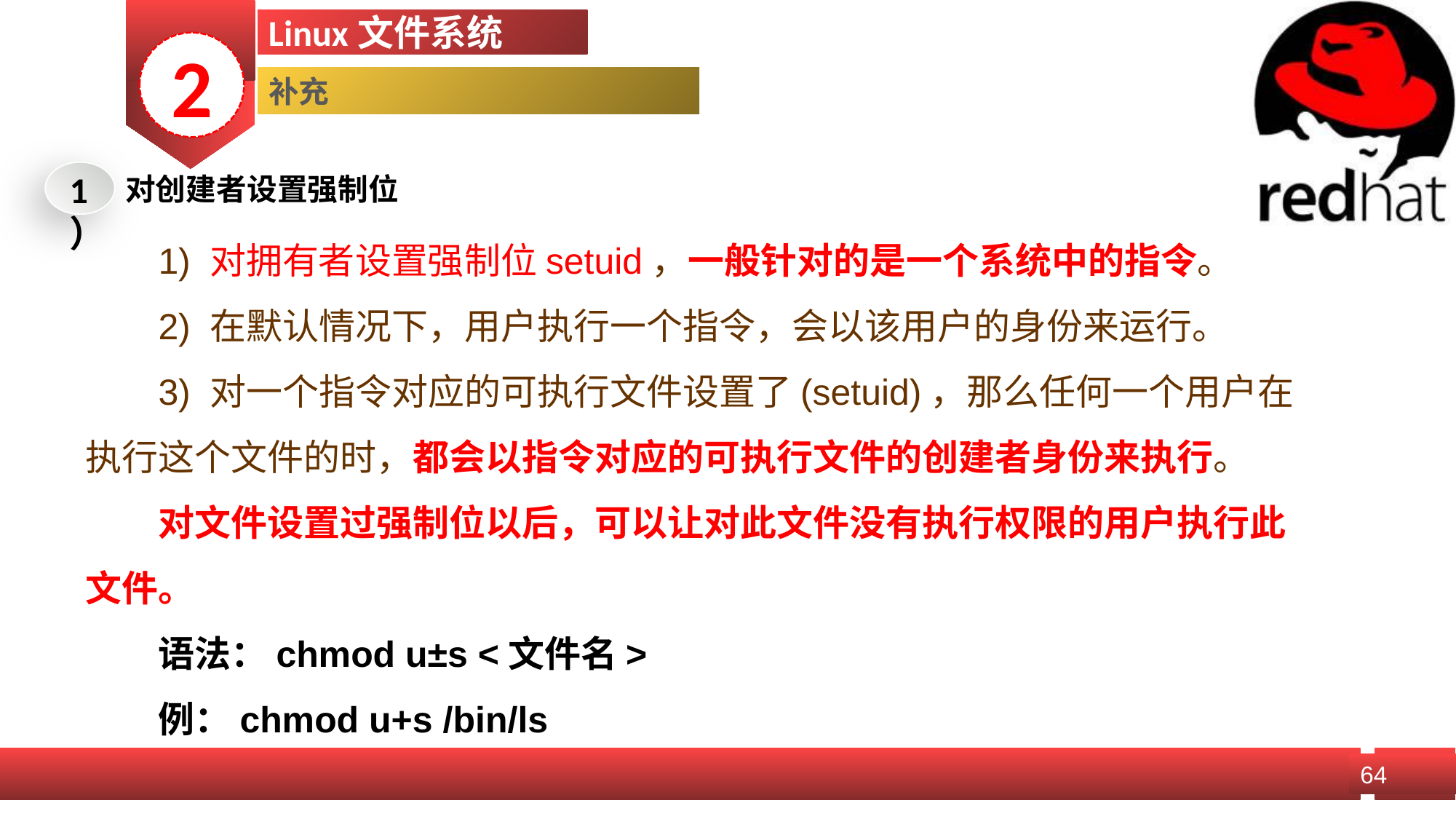

Linux文件系统
2
补充
1）

对创建者设置强制位
1) 对拥有者设置强制位setuid，一般针对的是一个系统中的指令。
2) 在默认情况下，用户执行一个指令，会以该用户的身份来运行。
3) 对一个指令对应的可执行文件设置了(setuid)，那么任何一个用户在执行这个文件的时，都会以指令对应的可执行文件的创建者身份来执行。
对文件设置过强制位以后，可以让对此文件没有执行权限的用户执行此文件。
语法：chmod u±s <文件名>
例：chmod u+s /bin/ls